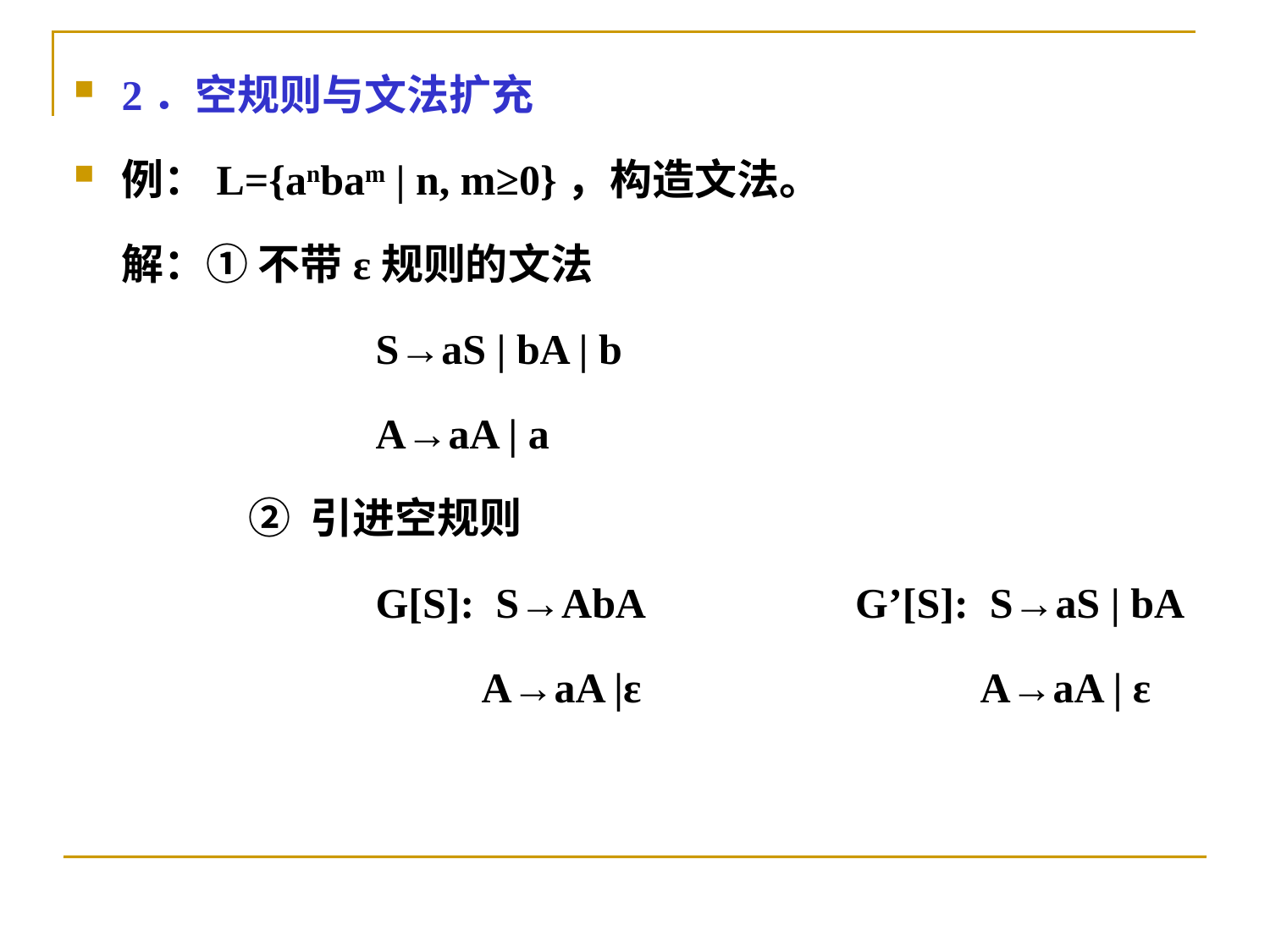

2．空规则与文法扩充
例：L={anbam | n, m≥0}，构造文法。
	解：① 不带ε规则的文法
			S→aS | bA | b
			A→aA | a
		② 引进空规则
			G[S]:  S→AbA                    G’[S]:  S→aS | bA
 			          A→aA |ε                                A→aA | ε
122